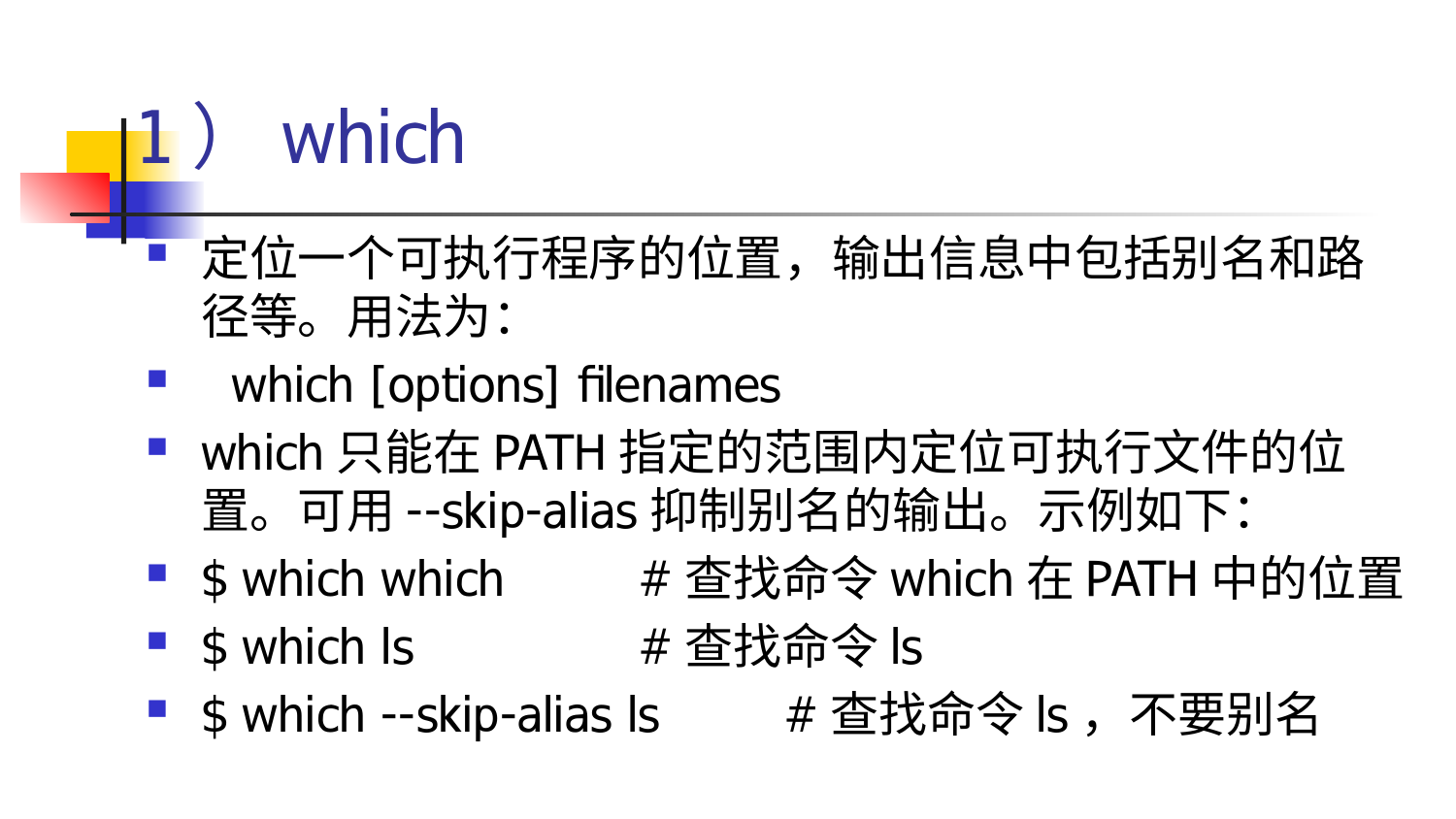

# 1）which
定位一个可执行程序的位置，输出信息中包括别名和路径等。用法为：
  which [options] filenames
which只能在PATH指定的范围内定位可执行文件的位置。可用--skip-alias抑制别名的输出。示例如下：
$ which which 	#查找命令which在PATH中的位置
$ which ls 		#查找命令ls
$ which --skip-alias ls 	#查找命令ls，不要别名